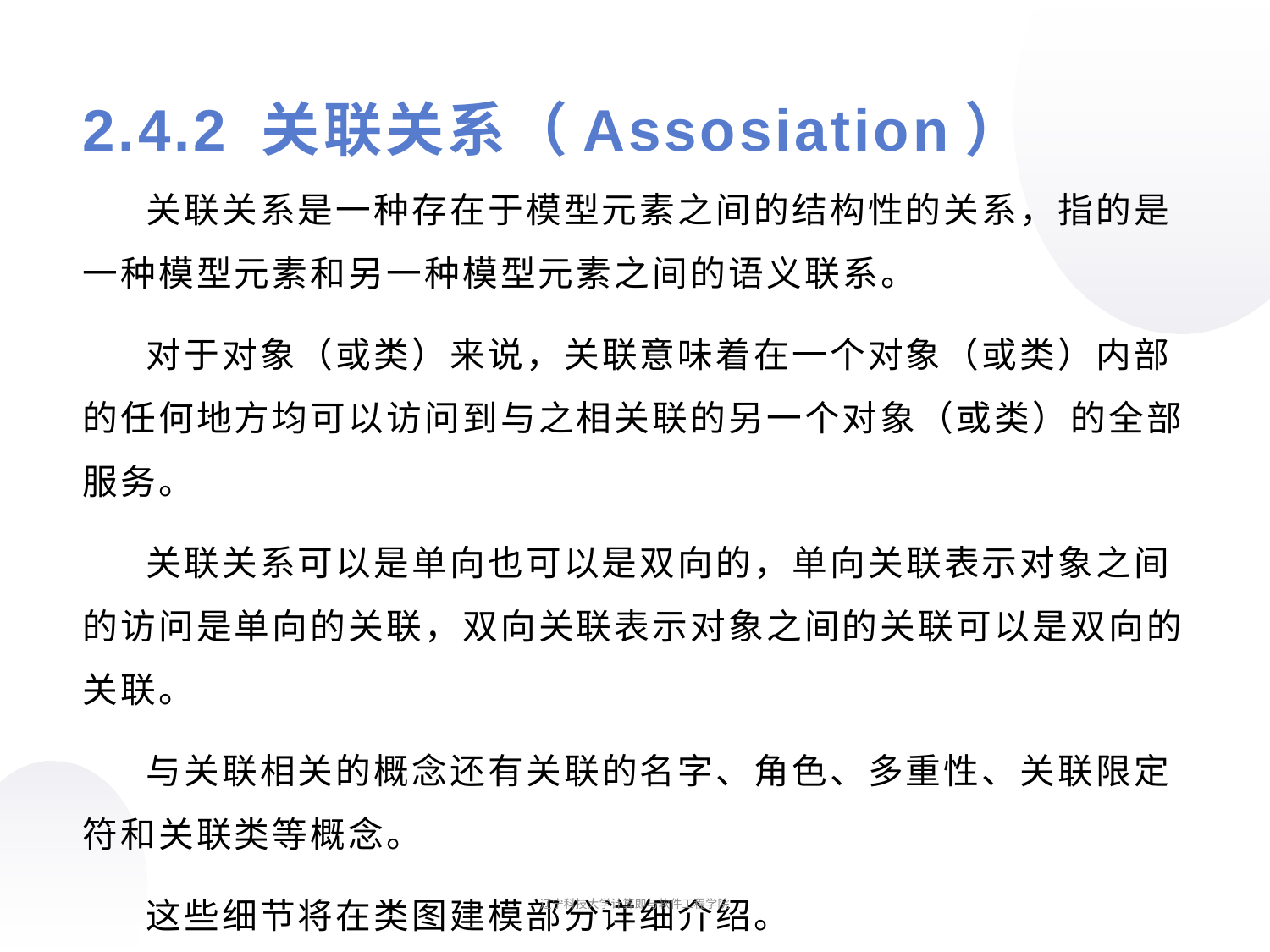

# 2.4.2 关联关系（Assosiation）
关联关系是一种存在于模型元素之间的结构性的关系，指的是一种模型元素和另一种模型元素之间的语义联系。
对于对象（或类）来说，关联意味着在一个对象（或类）内部的任何地方均可以访问到与之相关联的另一个对象（或类）的全部服务。
关联关系可以是单向也可以是双向的，单向关联表示对象之间的访问是单向的关联，双向关联表示对象之间的关联可以是双向的关联。
与关联相关的概念还有关联的名字、角色、多重性、关联限定符和关联类等概念。
这些细节将在类图建模部分详细介绍。

辽宁科技大学计算即与软件工程学院
61